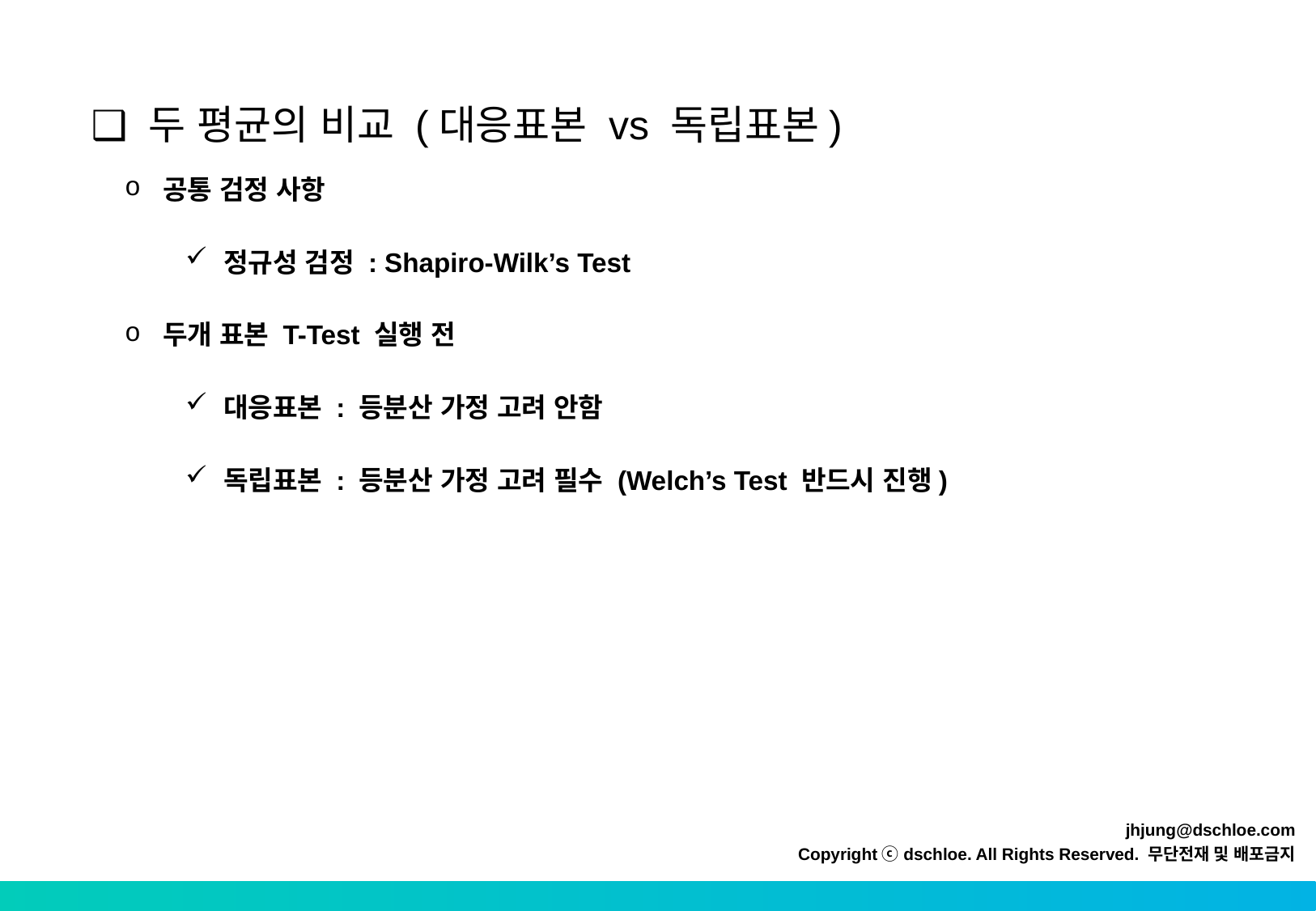

❑ 두 평균의 비교 (대응표본 vs 독립표본)
공통 검정 사항
정규성 검정 : Shapiro-Wilk’s Test
두개 표본 T-Test 실행 전
대응표본 : 등분산 가정 고려 안함
독립표본 : 등분산 가정 고려 필수 (Welch’s Test 반드시 진행)